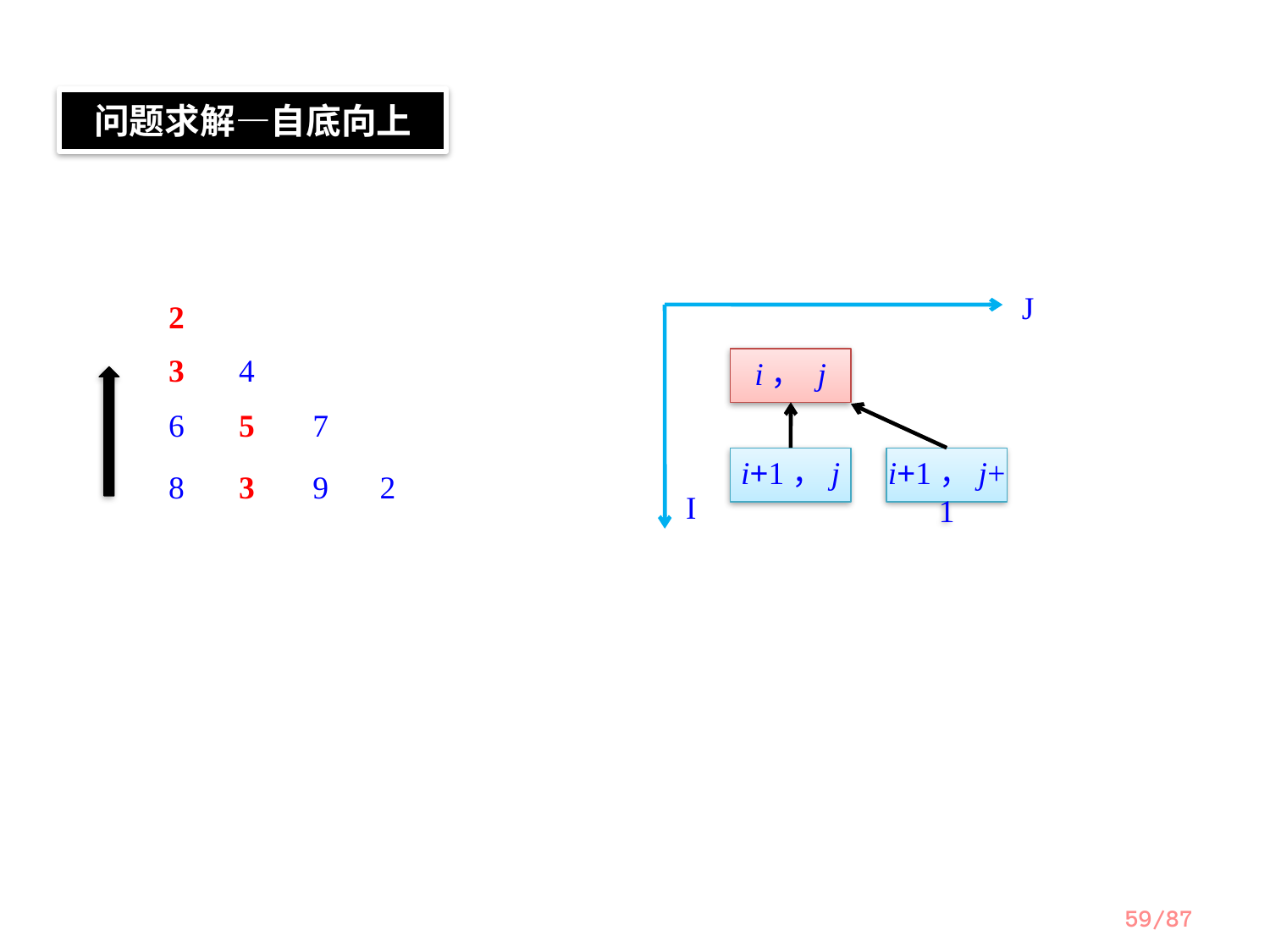

问题求解—自底向上
J

i， j

i+1，j
i+1，j+1
I
2
3
4
6
5
7
8
3
9
2

59/87